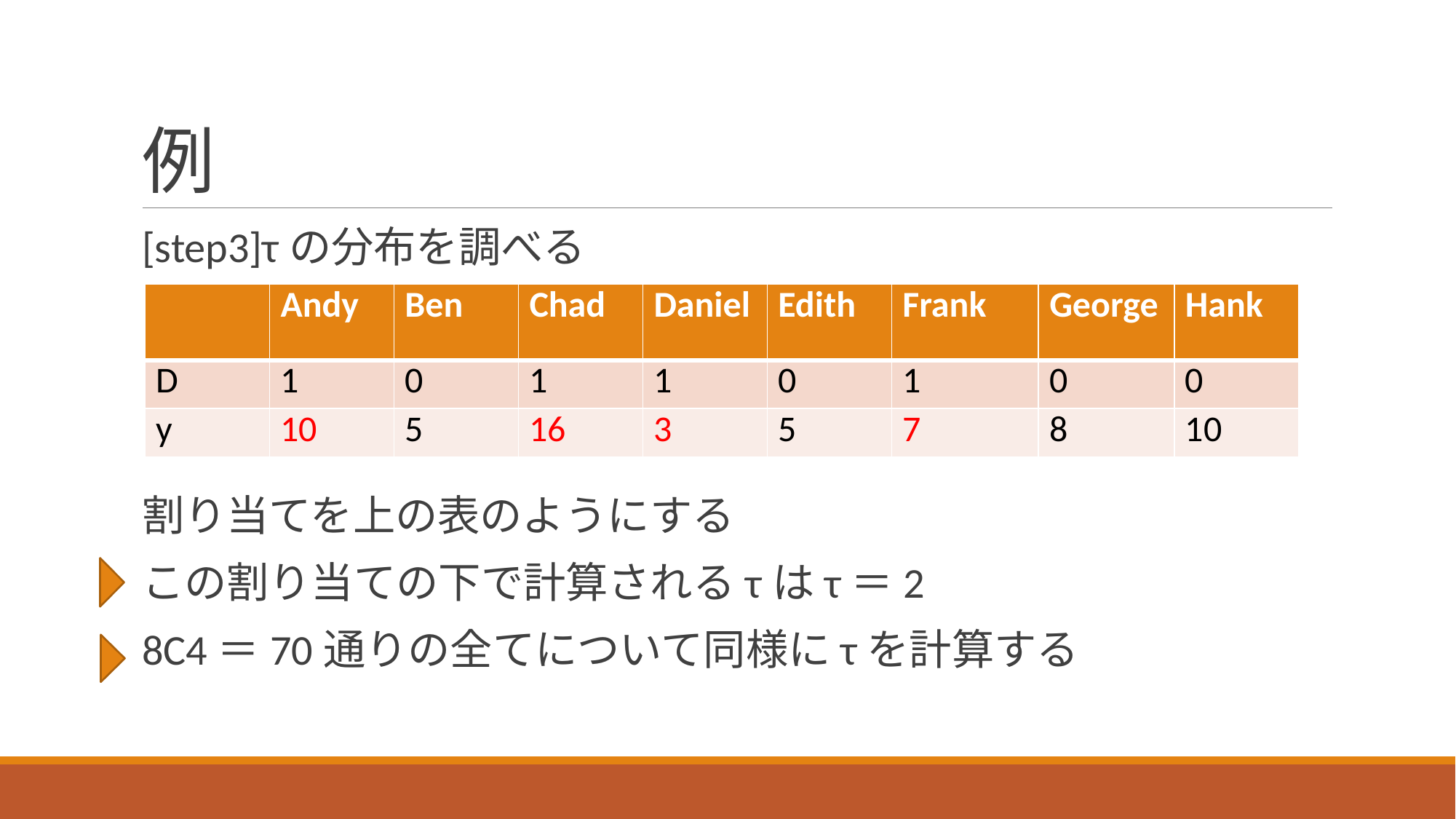

# 例
[step3]τの分布を調べる

割り当てを上の表のようにする
この割り当ての下で計算されるτはτ＝2
8C4＝70通りの全てについて同様にτを計算する

|  | Andy | Ben | Chad | Daniel | Edith | Frank | George | Hank |
| --- | --- | --- | --- | --- | --- | --- | --- | --- |
| D | 1 | 0 | 1 | 1 | 0 | 1 | 0 | 0 |
| y | 10 | 5 | 16 | 3 | 5 | 7 | 8 | 10 |